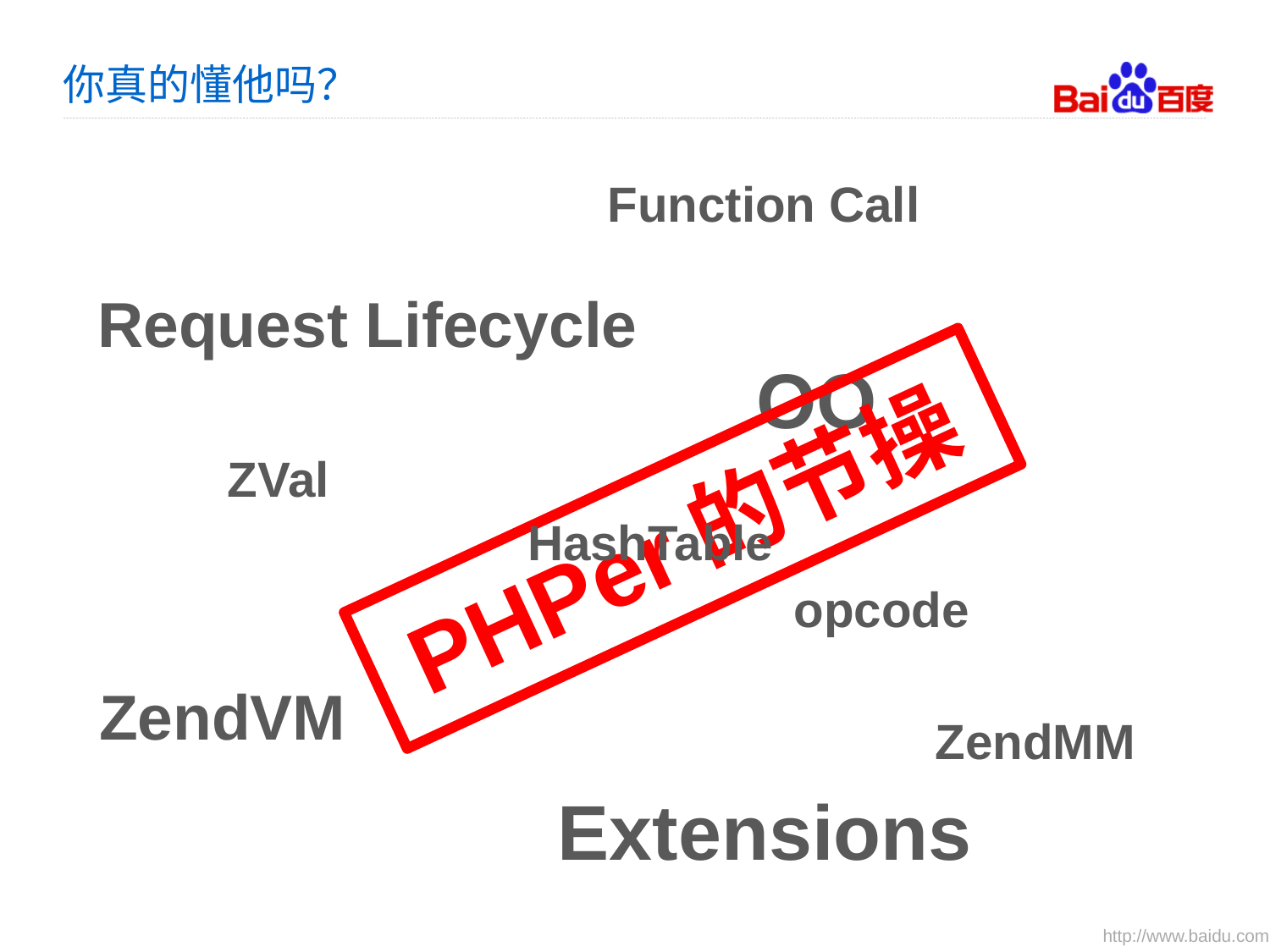

# 你真的懂他吗？
Function Call
Request Lifecycle
OO
ZVal
PHPer的节操
HashTable
opcode
ZendVM
ZendMM
Extensions